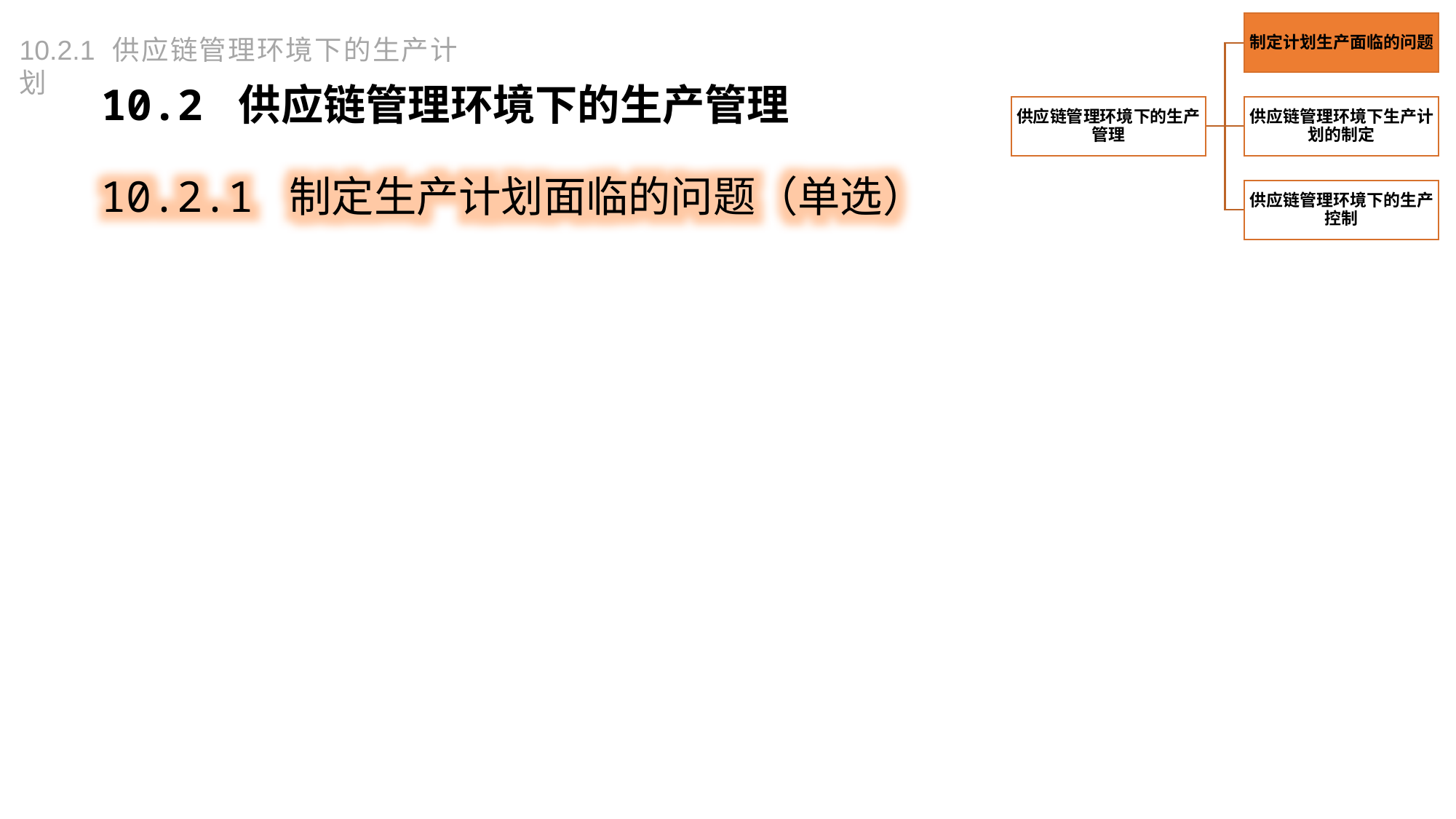

供应链管理环境下的生产管理
制定计划生产面临的问题
供应链管理环境下生产计划的制定
供应链管理环境下的生产控制
10.2.1 供应链管理环境下的生产计划
10.2 供应链管理环境下的生产管理
10.2.1 制定生产计划面临的问题（单选）